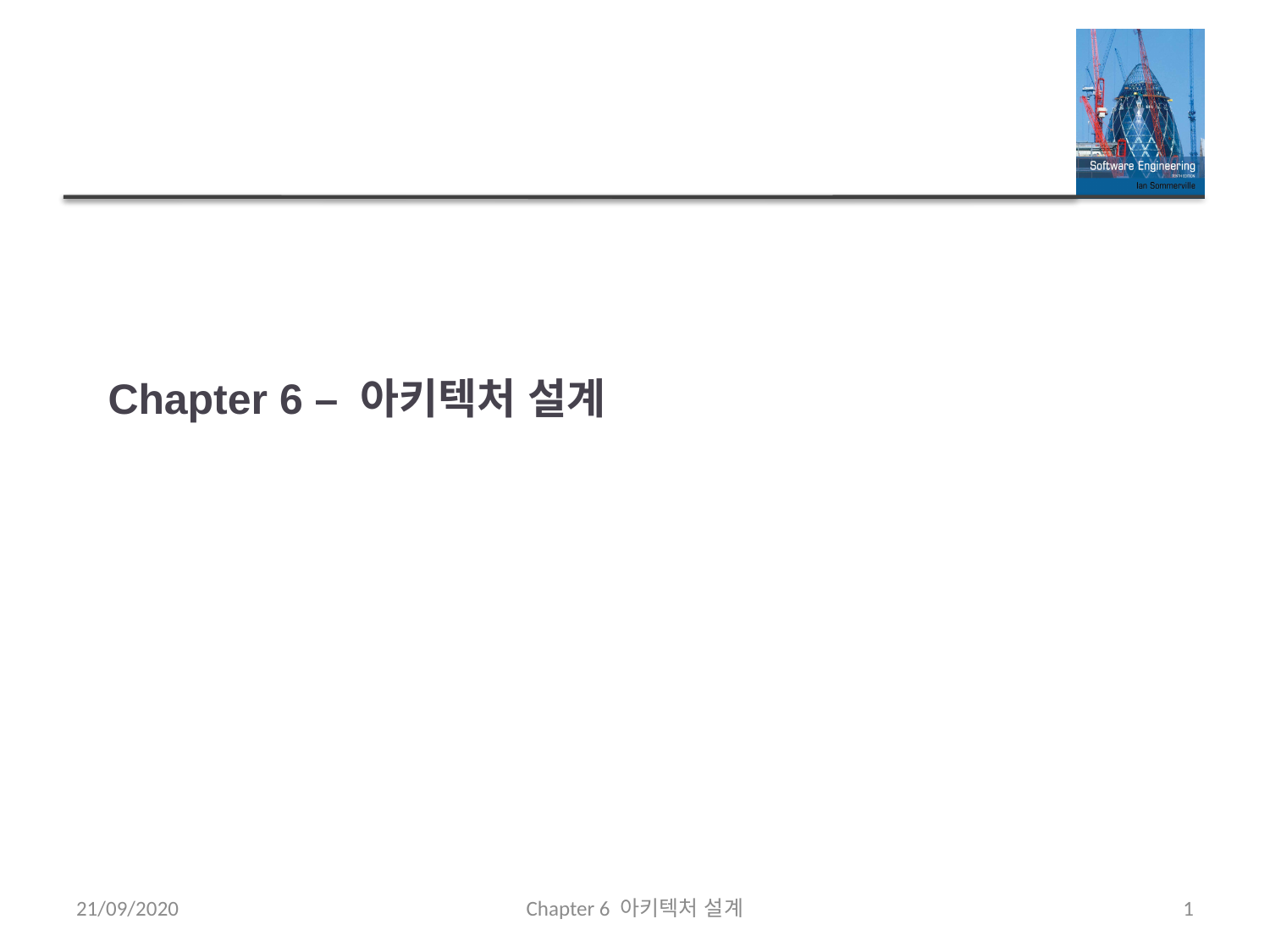

# Chapter 6 – 아키텍처 설계

21/09/2020
Chapter 6 아키텍처 설계
1